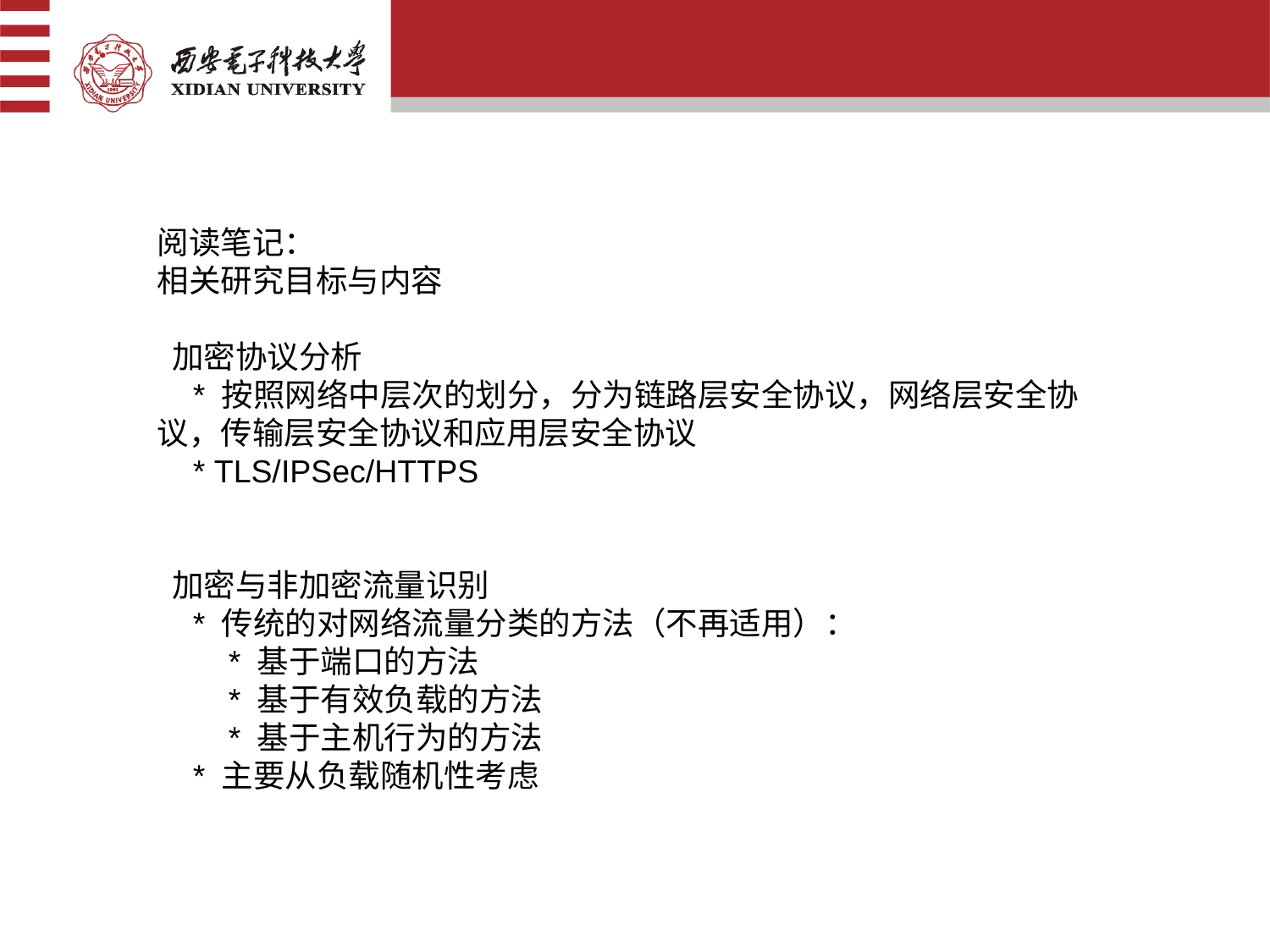

阅读笔记：
相关研究目标与内容

 加密协议分析
    * 按照网络中层次的划分，分为链路层安全协议，网络层安全协议，传输层安全协议和应用层安全协议
    * TLS/IPSec/HTTPS

 加密与非加密流量识别
    * 传统的对网络流量分类的方法（不再适用）：
        * 基于端口的方法
        * 基于有效负载的方法
        * 基于主机行为的方法
    * 主要从负载随机性考虑